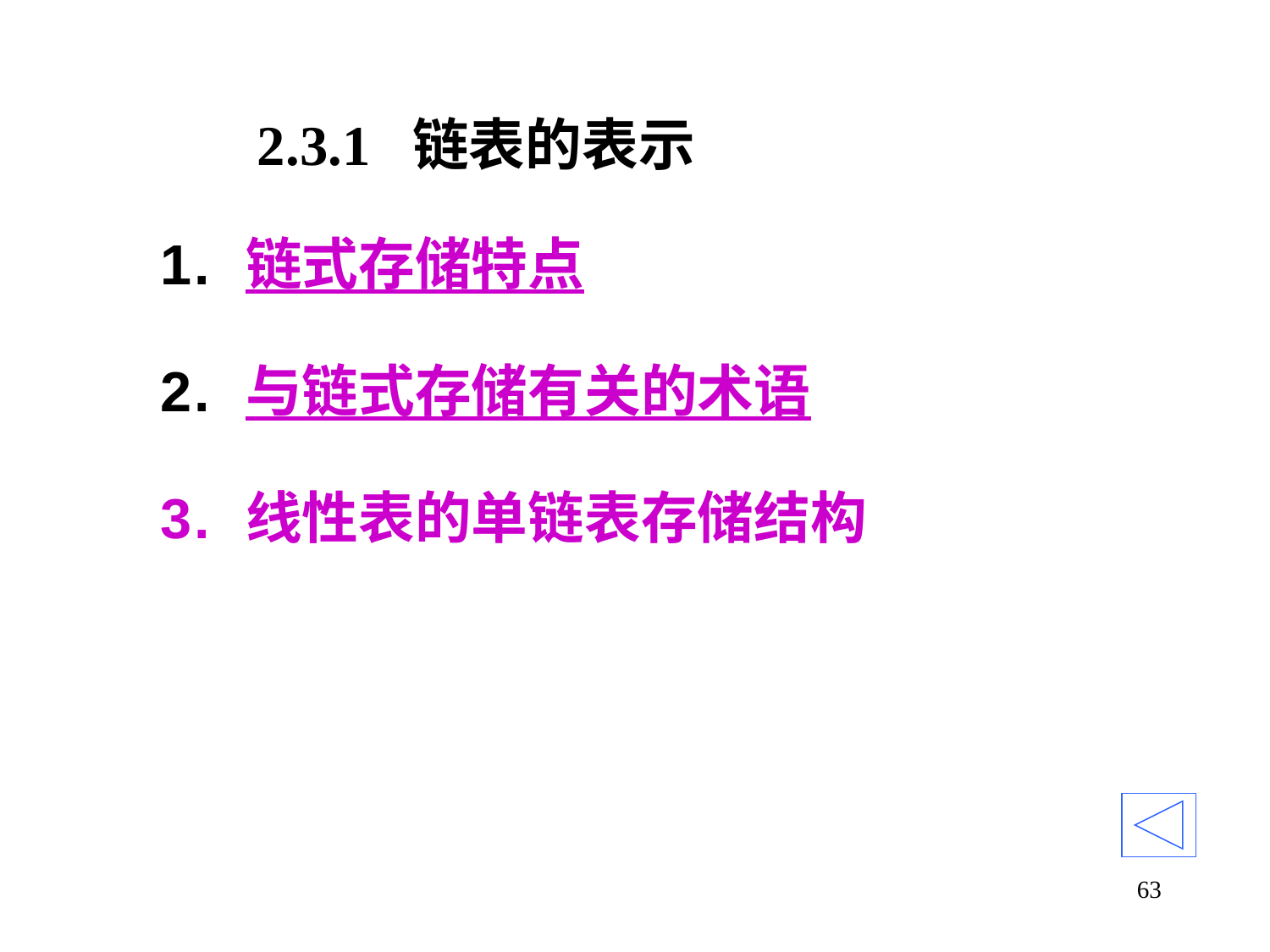

# 2.3.1  链表的表示
链式存储特点
与链式存储有关的术语
线性表的单链表存储结构

63